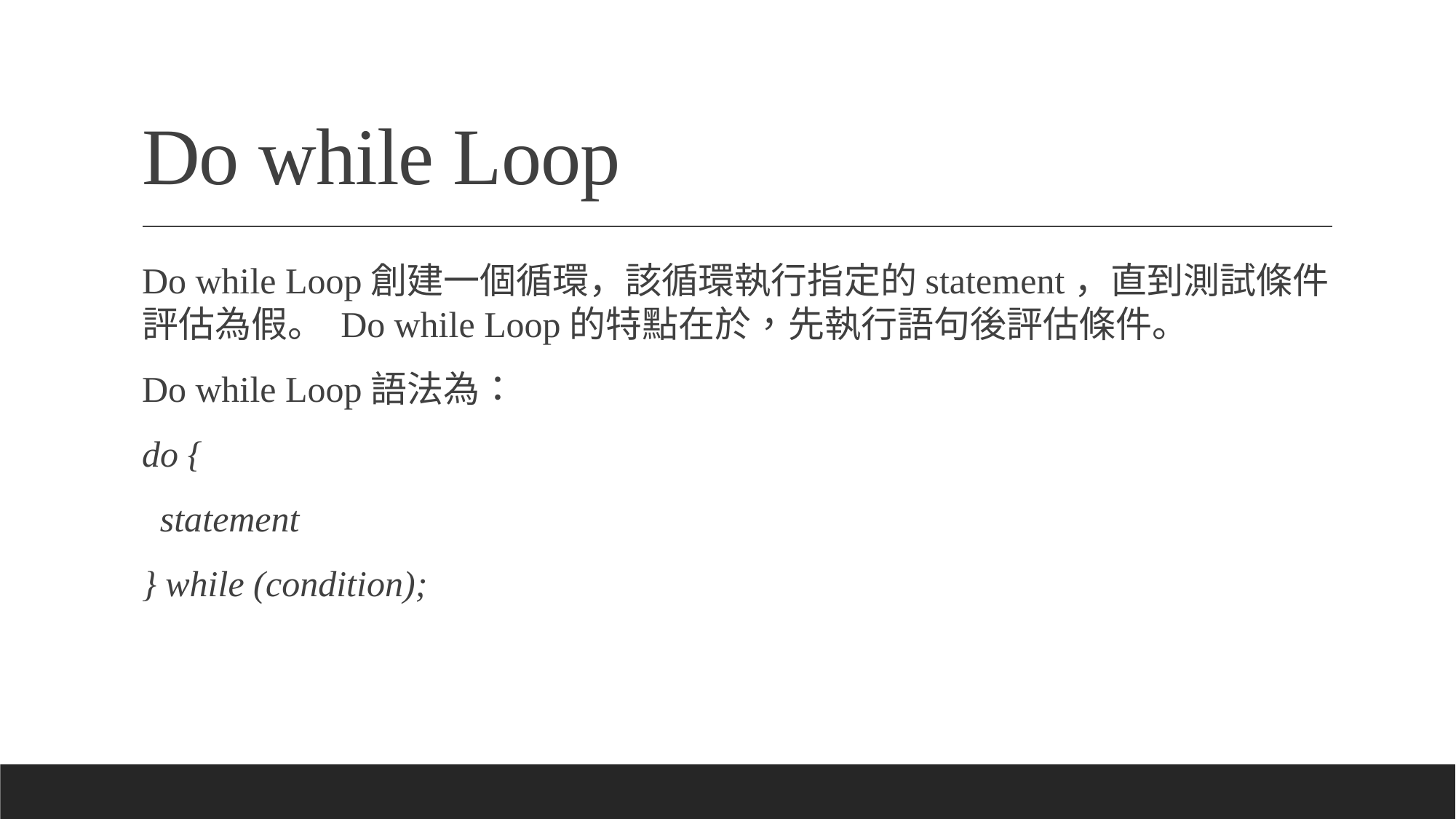

# Do while Loop
Do while Loop創建一個循環，該循環執行指定的statement，直到測試條件評估為假。 Do while Loop的特點在於，先執行語句後評估條件。
Do while Loop語法為：
do {
  statement
} while (condition);